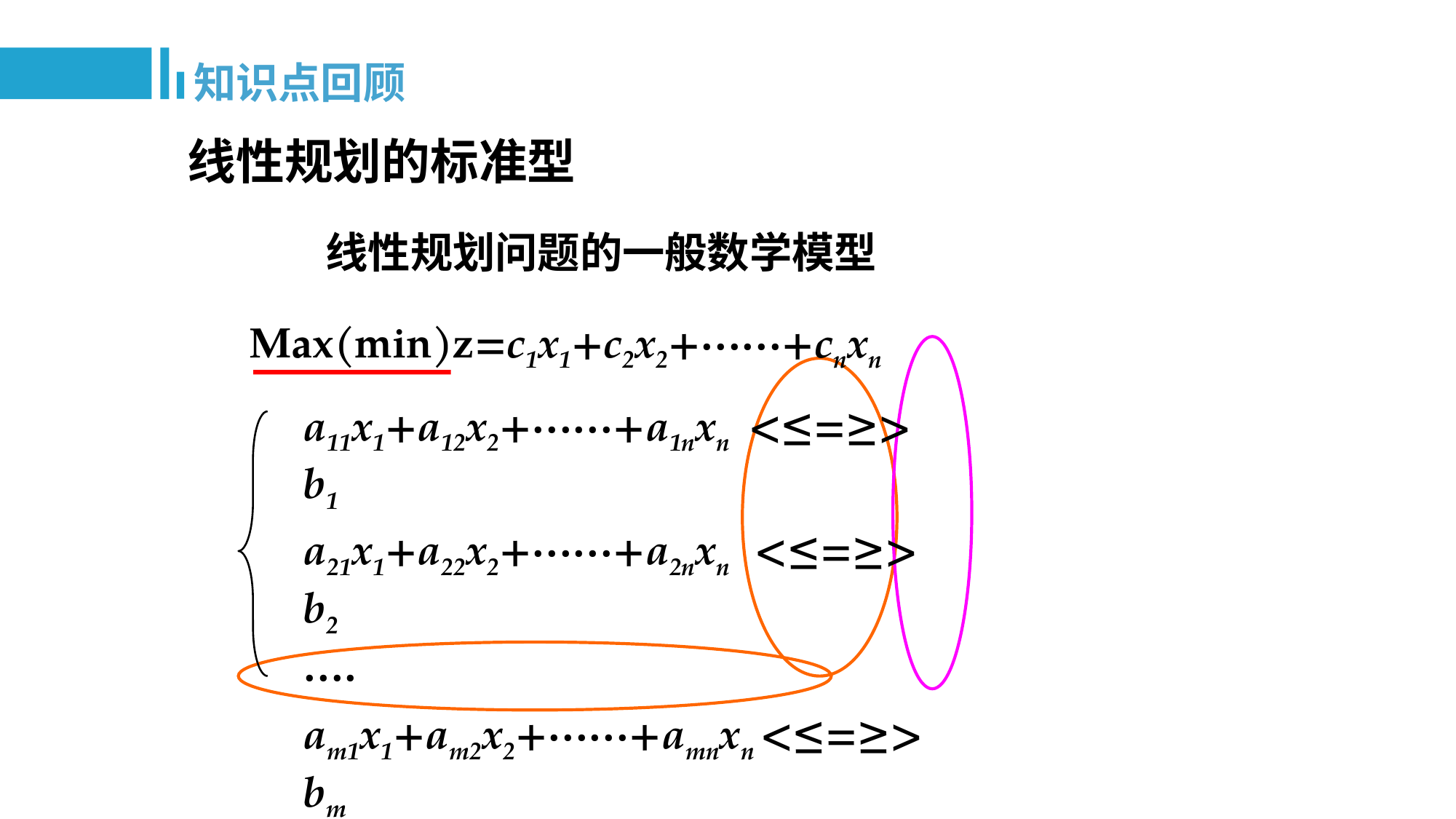

知识点回顾

线性规划的标准型
线性规划问题的一般数学模型
Max(min)z=c1x1+c2x2+······+cnxn

a11x1+a12x2+······+a1nxn   <≤=≥>   b1
a21x1+a22x2+······+a2nxn    <≤=≥>  b2
····
am1x1+am2x2+······+amnxn <≤=≥>  bm
x1, x2····· , xn ≥0